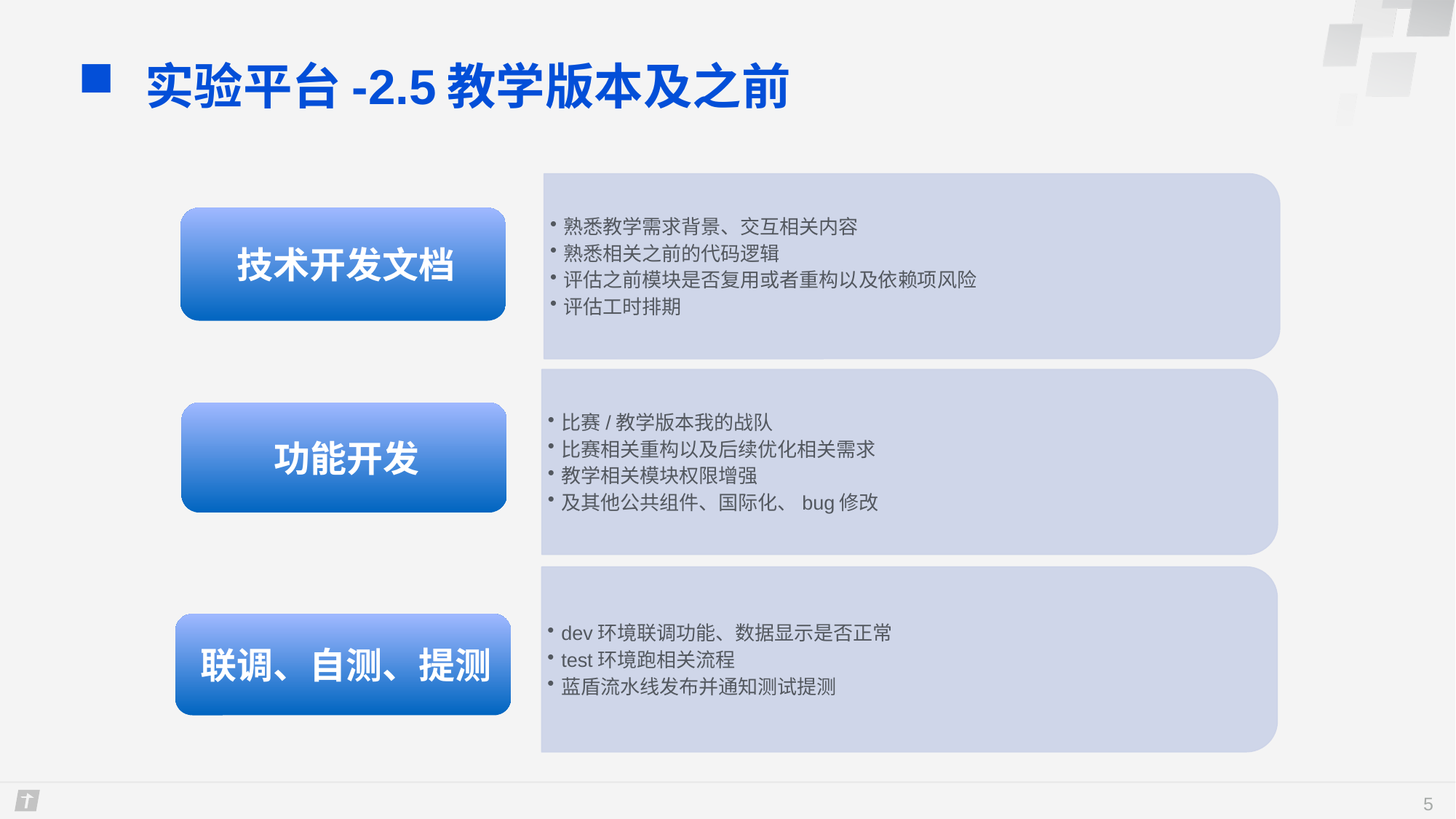

实验平台-2.5教学版本及之前
熟悉教学需求背景、交互相关内容
熟悉相关之前的代码逻辑
评估之前模块是否复用或者重构以及依赖项风险
评估工时排期
技术开发文档
比赛/教学版本我的战队
比赛相关重构以及后续优化相关需求
教学相关模块权限增强
及其他公共组件、国际化、bug修改
功能开发
dev环境联调功能、数据显示是否正常
test环境跑相关流程
蓝盾流水线发布并通知测试提测
联调、自测、提测

5